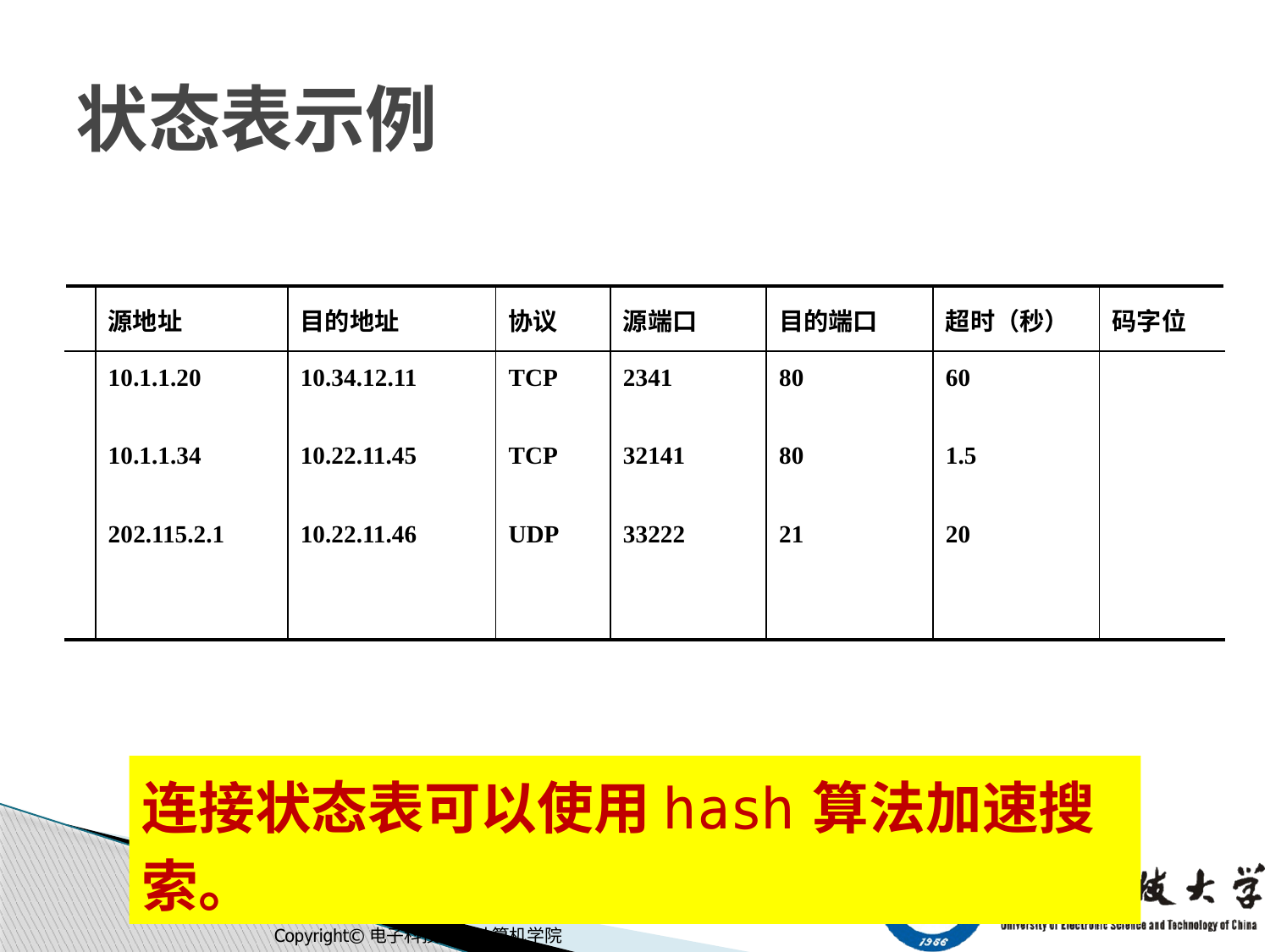

# 状态表示例
|  | 源地址 | 目的地址 | 协议 | 源端口 | 目的端口 | 超时（秒） | 码字位 |
| --- | --- | --- | --- | --- | --- | --- | --- |
|  | 10.1.1.20 10.1.1.34 202.115.2.1 | 10.34.12.11 10.22.11.45 10.22.11.46 | TCP TCP UDP | 2341 32141 33222 | 80 80 21 | 60 1.5 20 |  |
连接状态表可以使用hash算法加速搜索。
Copyright©电子科技大学计算机学院
69